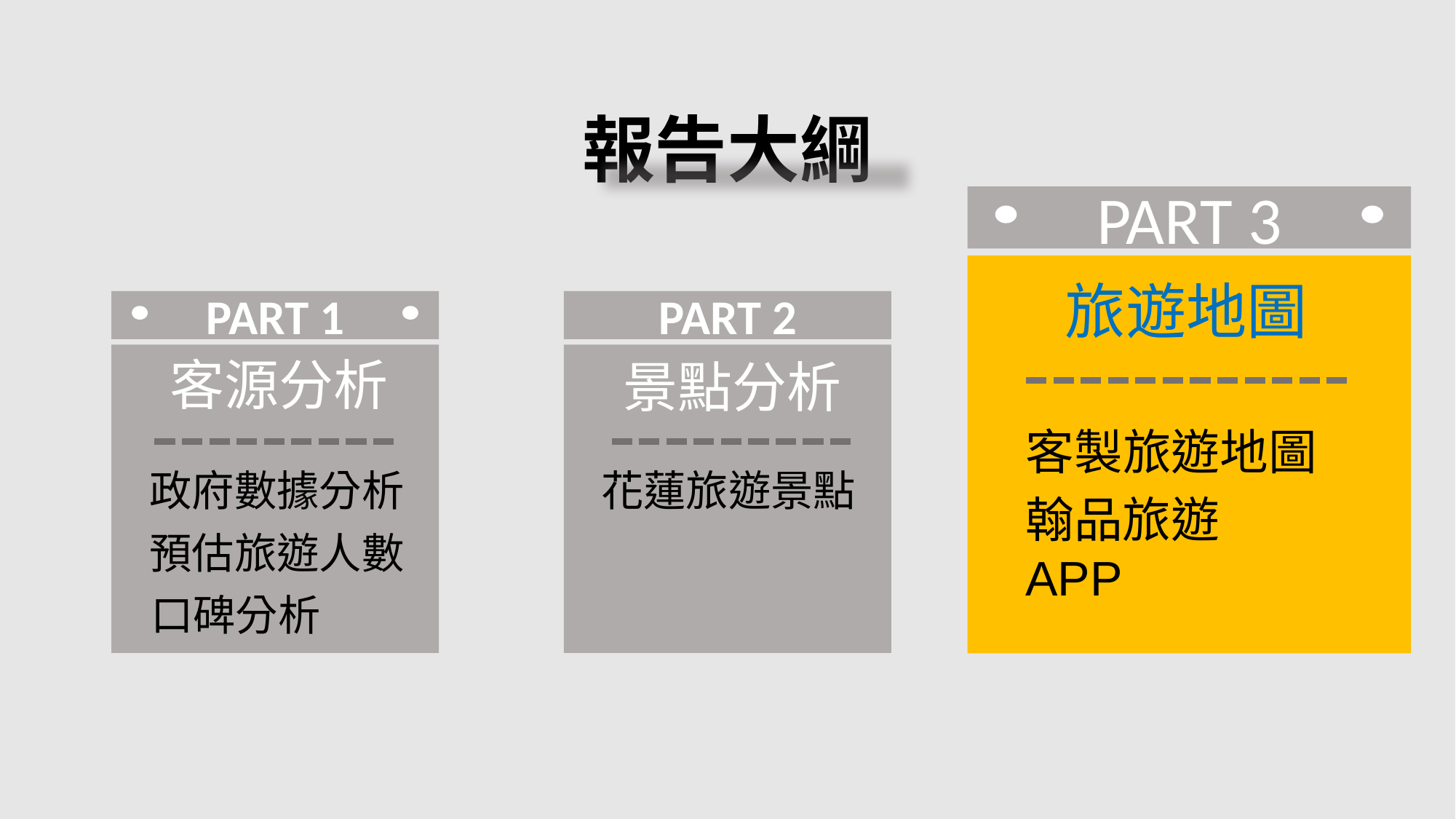

報告大綱

PART 3

旅遊地圖
PART 1

客源分析
政府數據分析
預估旅遊人數
口碑分析
PART 2

景點分析
客製旅遊地圖
花蓮旅遊景點
翰品旅遊APP